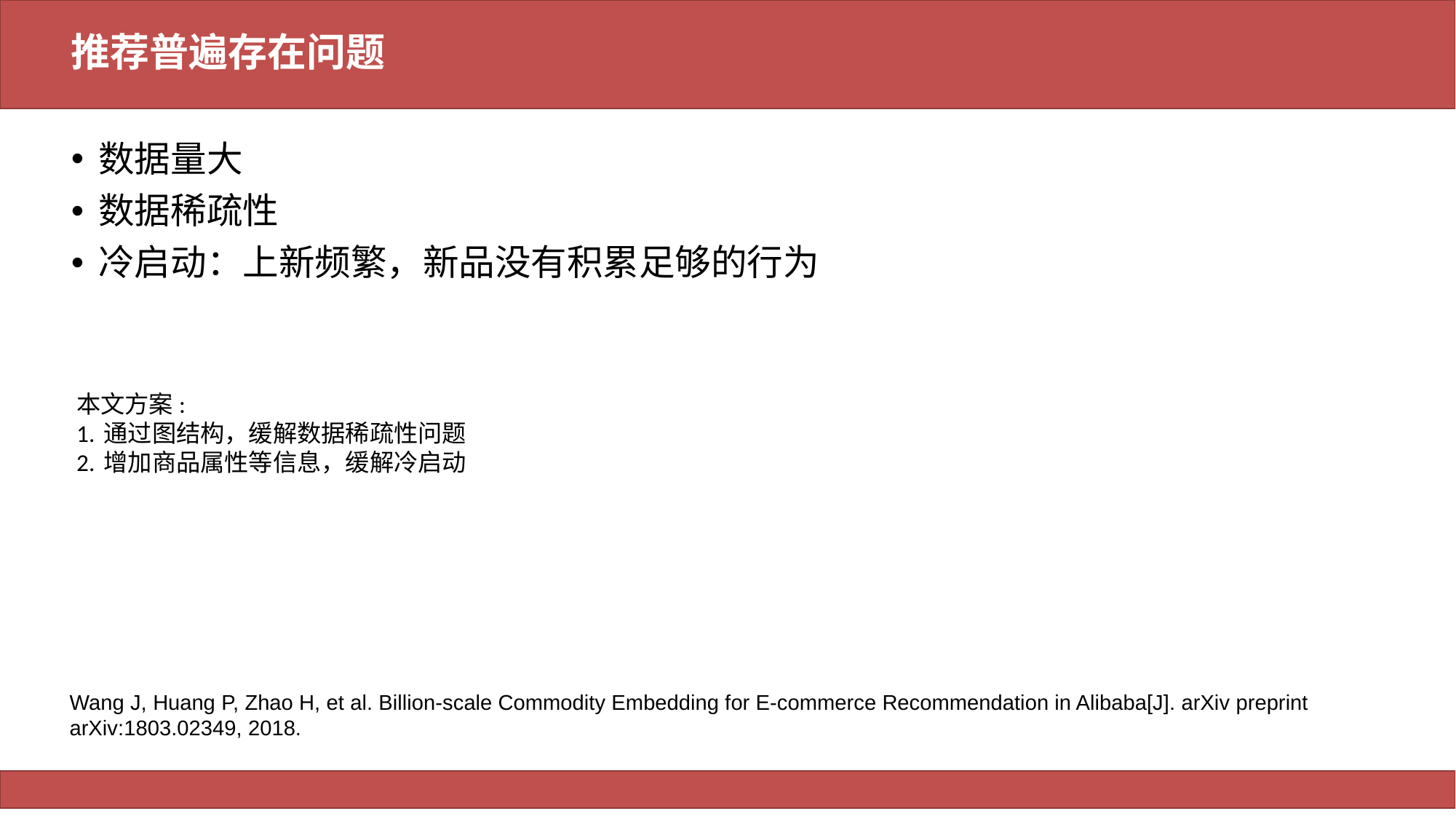

# 推荐普遍存在问题
数据量大
数据稀疏性
冷启动：上新频繁，新品没有积累足够的行为
本文方案:
通过图结构，缓解数据稀疏性问题
增加商品属性等信息，缓解冷启动
Wang J, Huang P, Zhao H, et al. Billion-scale Commodity Embedding for E-commerce Recommendation in Alibaba[J]. arXiv preprint arXiv:1803.02349, 2018.